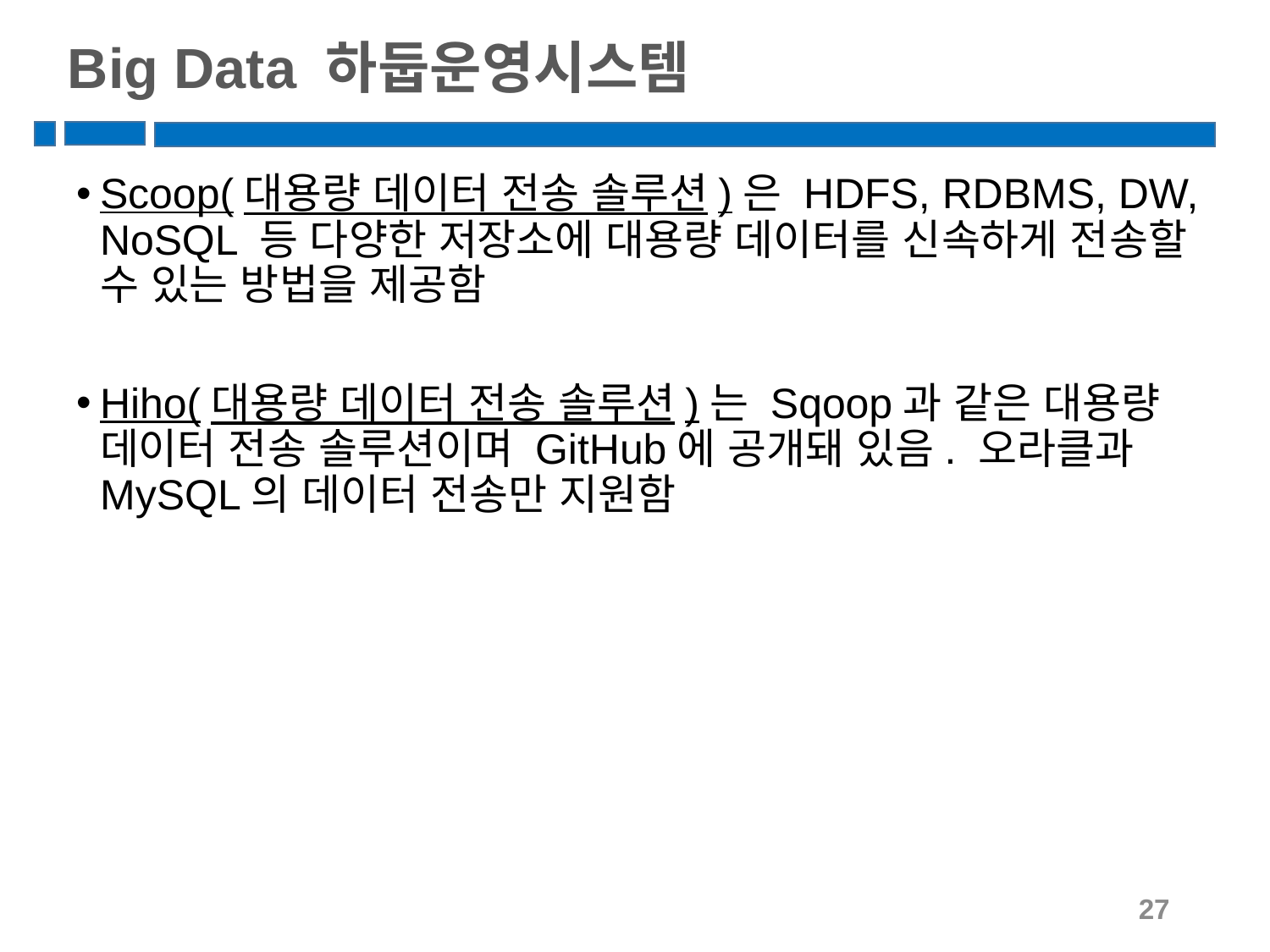

# Big Data 하둡운영시스템

Scoop(대용량 데이터 전송 솔루션)은 HDFS, RDBMS, DW, NoSQL 등 다양한 저장소에 대용량 데이터를 신속하게 전송할 수 있는 방법을 제공함

Hiho(대용량 데이터 전송 솔루션)는 Sqoop과 같은 대용량 데이터 전송 솔루션이며 GitHub에 공개돼 있음. 오라클과 MySQL의 데이터 전송만 지원함
27